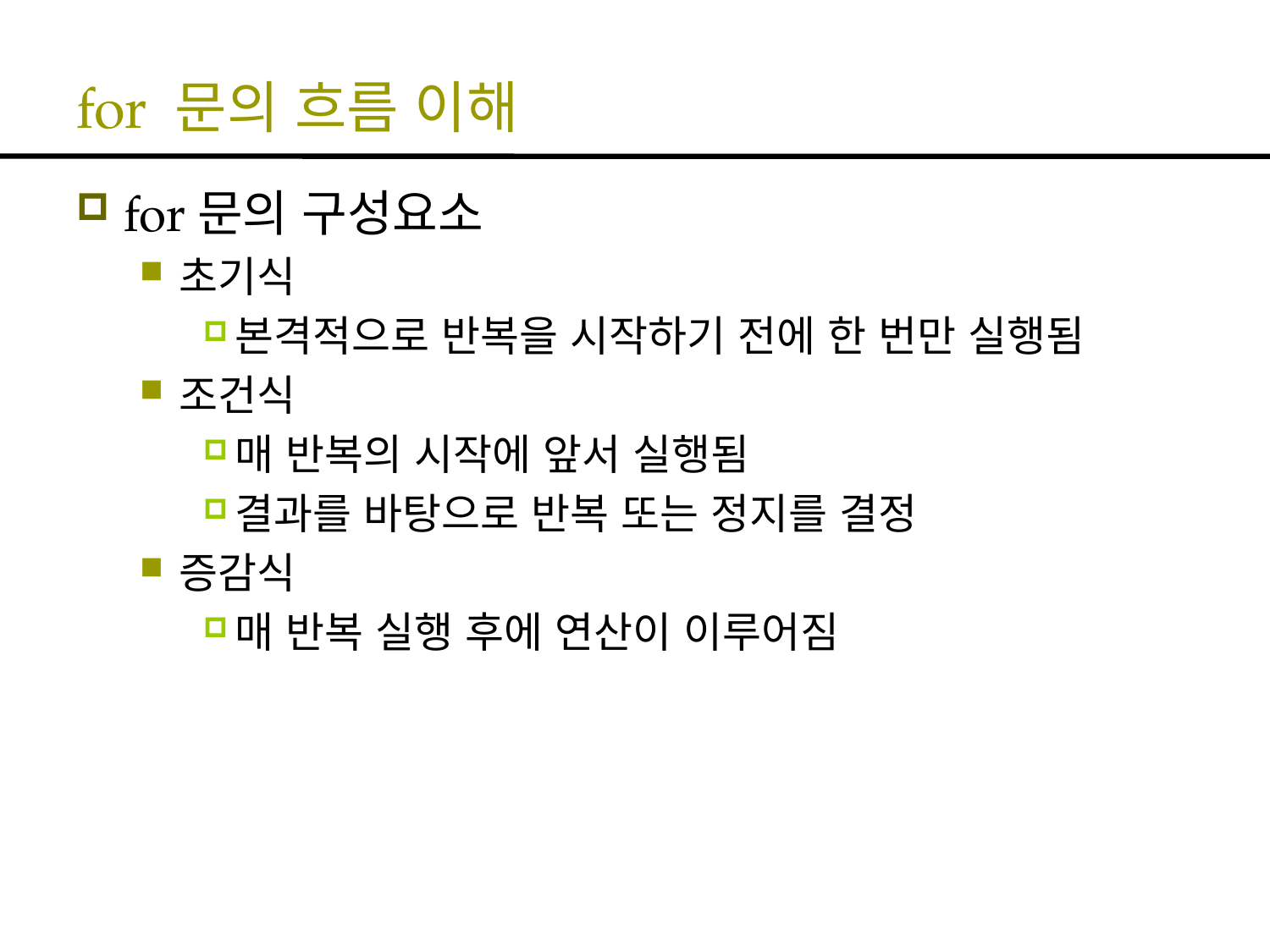

# for 문의 흐름 이해
for문의 구성요소
초기식
본격적으로 반복을 시작하기 전에 한 번만 실행됨
조건식
매 반복의 시작에 앞서 실행됨
결과를 바탕으로 반복 또는 정지를 결정
증감식
매 반복 실행 후에 연산이 이루어짐